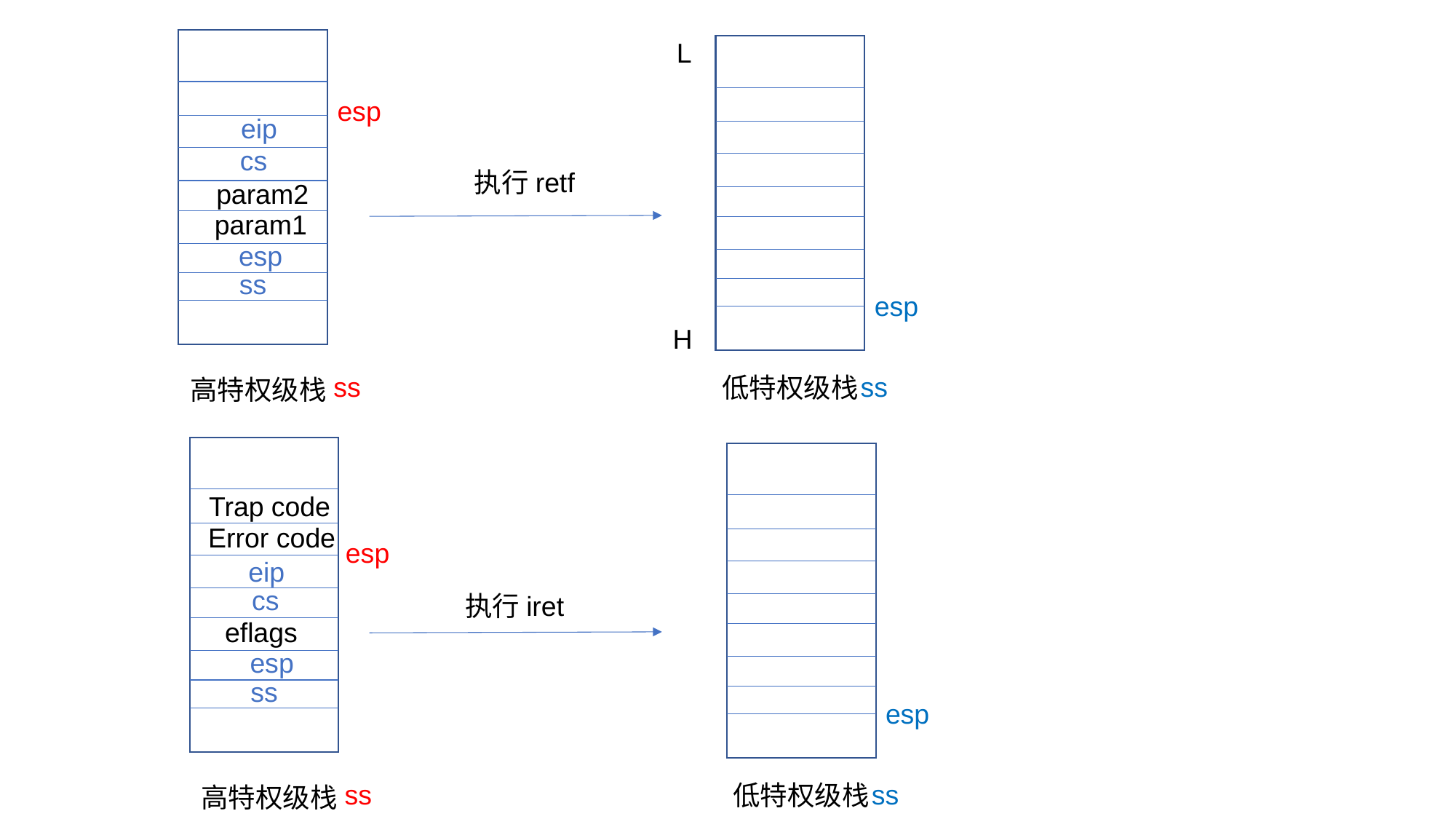

L

esp
eip
cs
执行retf
param2
param1
esp
ss
esp
H
ss
ss
低特权级栈
高特权级栈

Trap code
Error code
esp
eip
cs
执行iret
eflags
esp
ss
esp
ss
ss
低特权级栈
高特权级栈